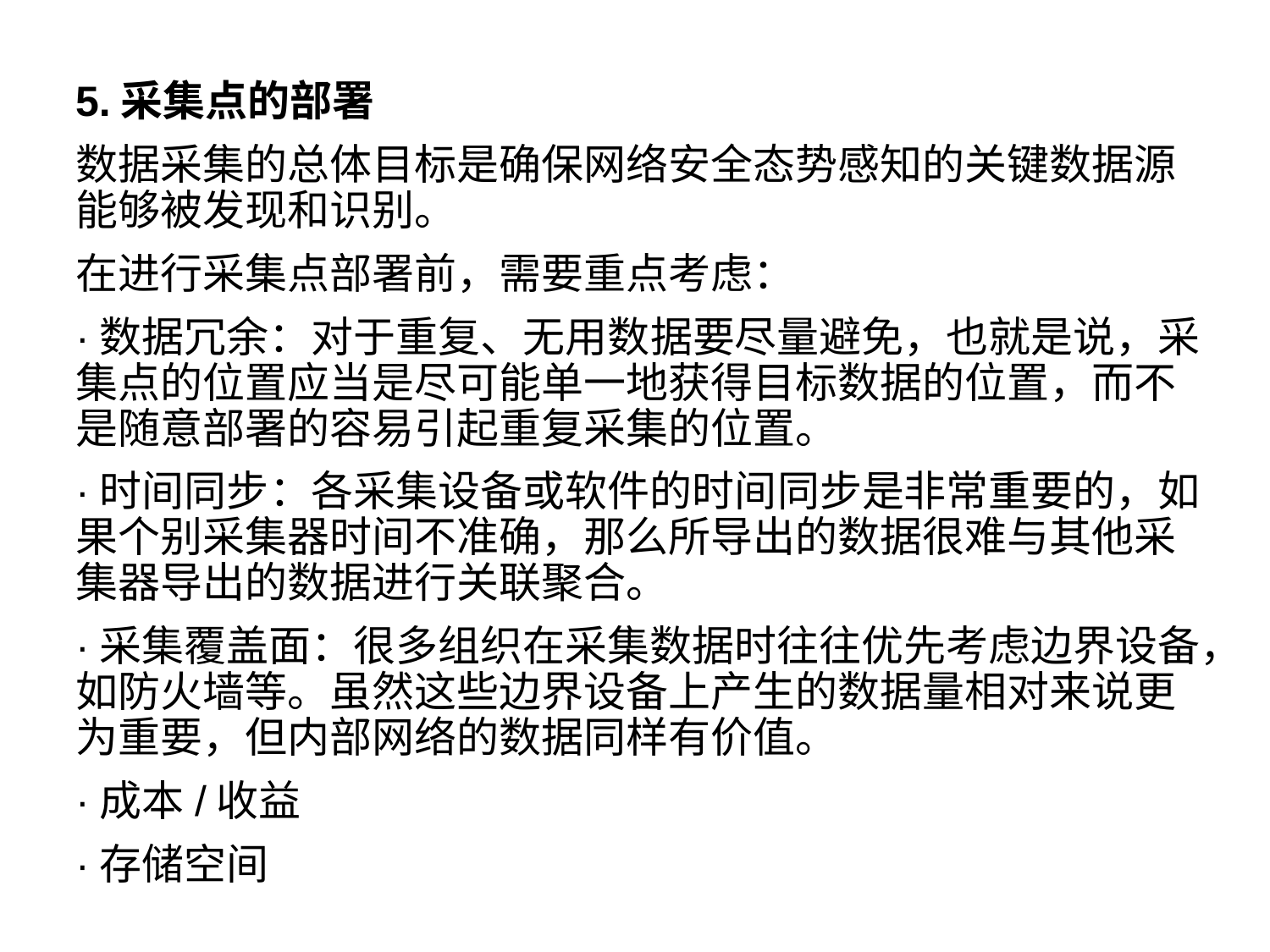

5.采集点的部署
数据采集的总体目标是确保网络安全态势感知的关键数据源能够被发现和识别。
在进行采集点部署前，需要重点考虑：
·数据冗余：对于重复、无用数据要尽量避免，也就是说，采集点的位置应当是尽可能单一地获得目标数据的位置，而不是随意部署的容易引起重复采集的位置。
·时间同步：各采集设备或软件的时间同步是非常重要的，如果个别采集器时间不准确，那么所导出的数据很难与其他采集器导出的数据进行关联聚合。
·采集覆盖面：很多组织在采集数据时往往优先考虑边界设备，如防火墙等。虽然这些边界设备上产生的数据量相对来说更为重要，但内部网络的数据同样有价值。
·成本/收益
·存储空间